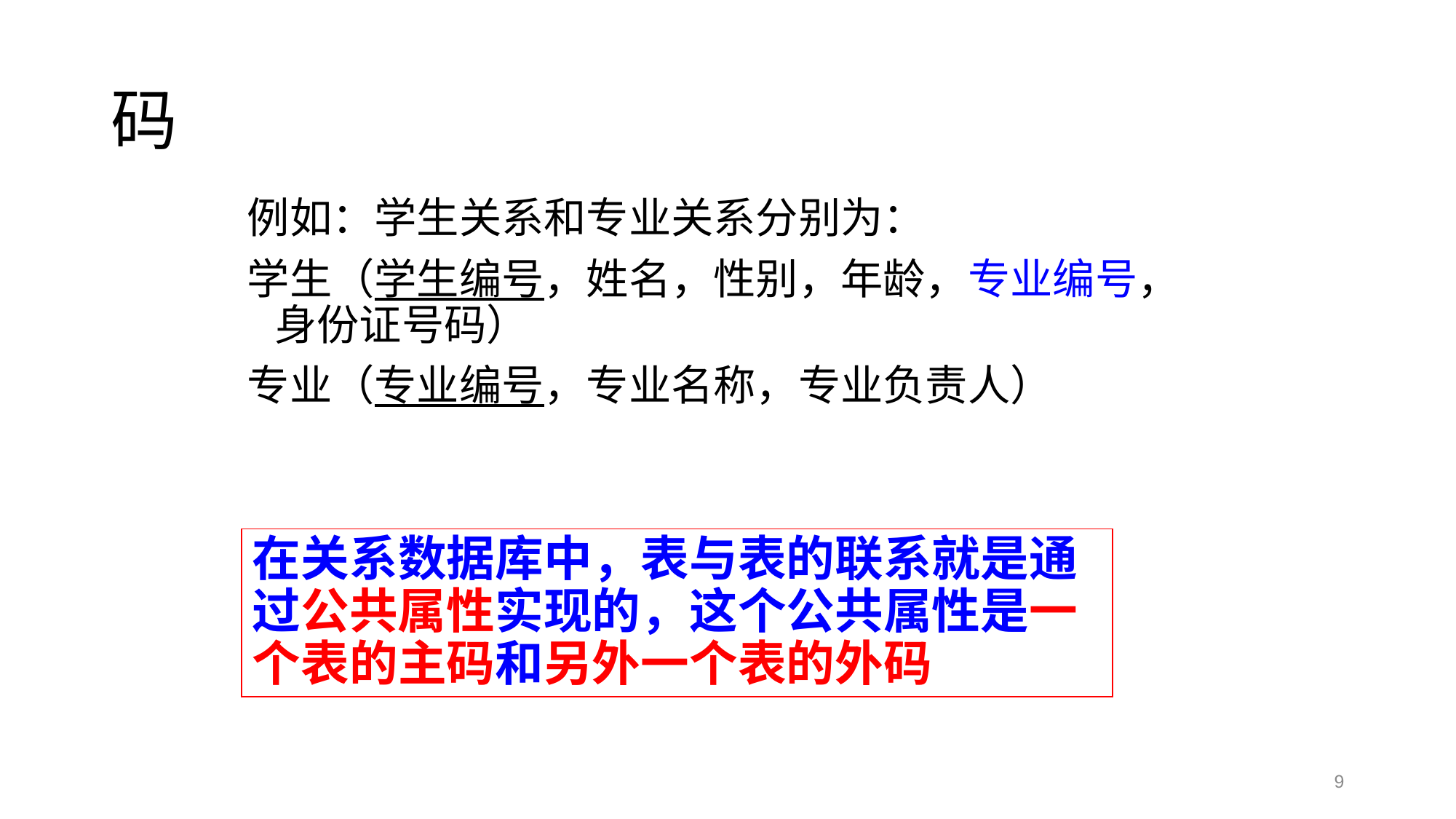

# 码
例如：学生关系和专业关系分别为：
学生（学生编号，姓名，性别，年龄，专业编号，身份证号码）
专业（专业编号，专业名称，专业负责人）
在关系数据库中，表与表的联系就是通过公共属性实现的，这个公共属性是一个表的主码和另外一个表的外码
9